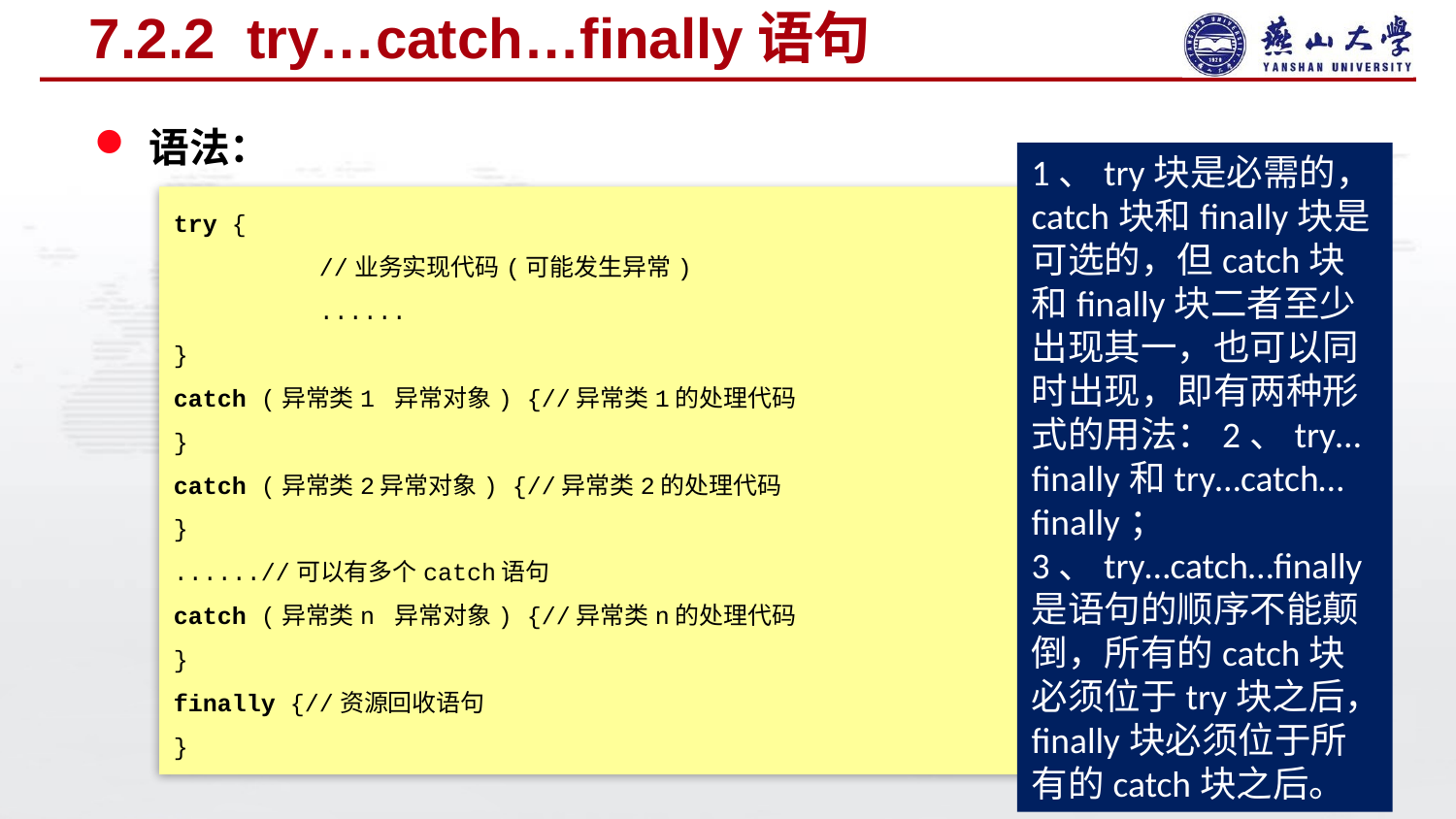

# 7.2.2  try…catch…finally语句
语法：

1、try块是必需的，catch块和finally块是可选的，但catch块和finally块二者至少出现其一，也可以同时出现，即有两种形式的用法：2、try…finally和try…catch…finally；
3、try…catch…finally是语句的顺序不能颠倒，所有的catch块必须位于try块之后，finally块必须位于所有的catch块之后。
try {
	//业务实现代码(可能发生异常)
	......
}
catch (异常类1 异常对象) {//异常类1的处理代码
}
catch (异常类2异常对象) {//异常类2的处理代码
}
......//可以有多个catch语句
catch (异常类n 异常对象) {//异常类n的处理代码
}
finally {//资源回收语句
}